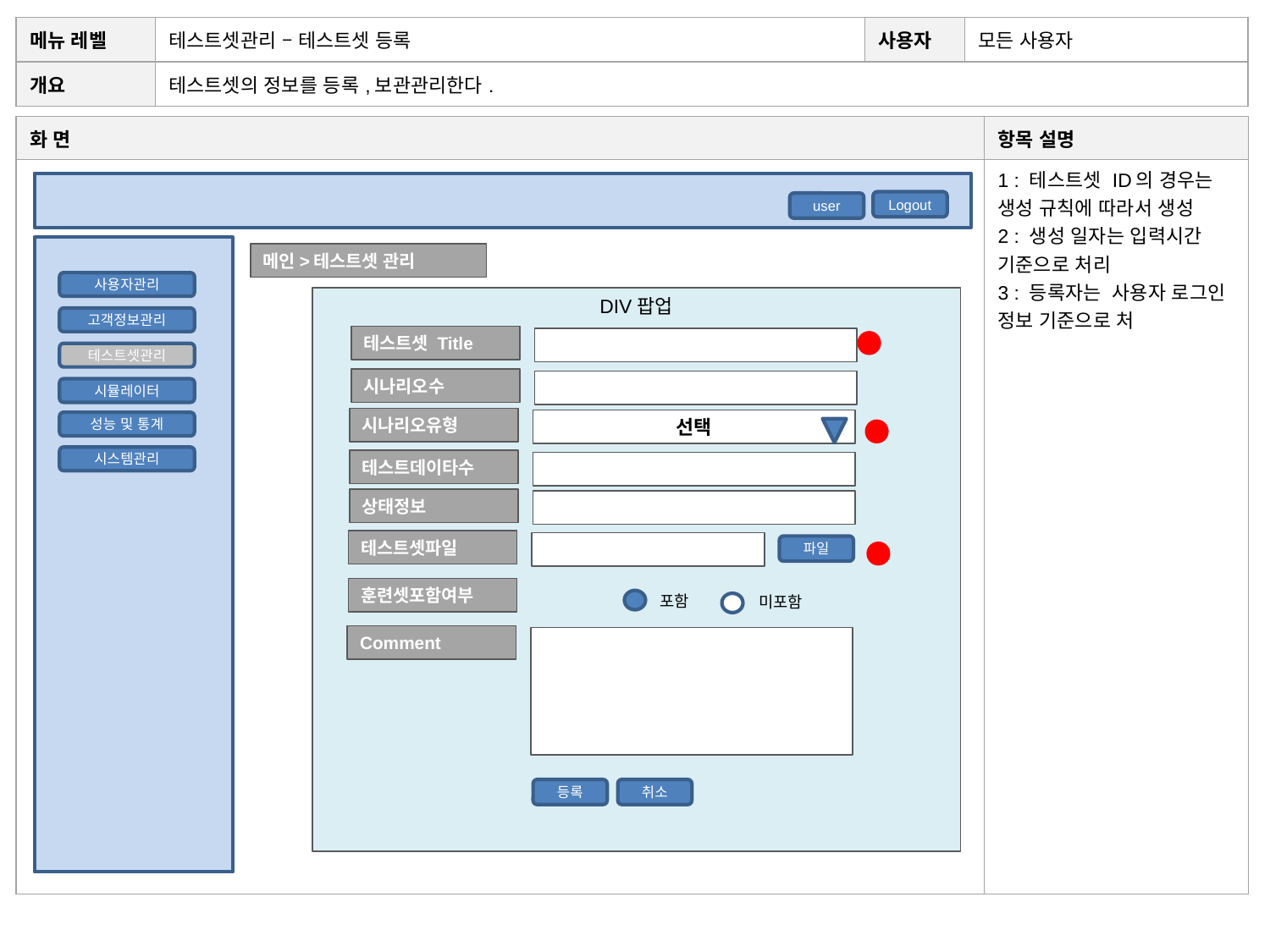

| 메뉴 레벨 | 테스트셋관리 – 테스트셋 등록 | 사용자 | 모든 사용자 |
| --- | --- | --- | --- |
| 개요 | 테스트셋의 정보를 등록,보관관리한다. |  |  |
| 화 면 | 항목 설명 |
| --- | --- |
|  | 1 : 테스트셋 ID의 경우는 생성 규칙에 따라서 생성 2 : 생성 일자는 입력시간 기준으로 처리 3 : 등록자는 사용자 로그인 정보 기준으로 처 |

Logout
user

메인>테스트셋 관리
사용자관리
DIV팝업
고객정보관리
테스트셋 Title

테스트셋관리
시나리오수

시뮬레이터
시나리오유형
선택
성능 및 통계

시스템관리
테스트데이타수

상태정보

테스트셋파일

파일

훈련셋포함여부
포함
미포함

Comment

등록
취소